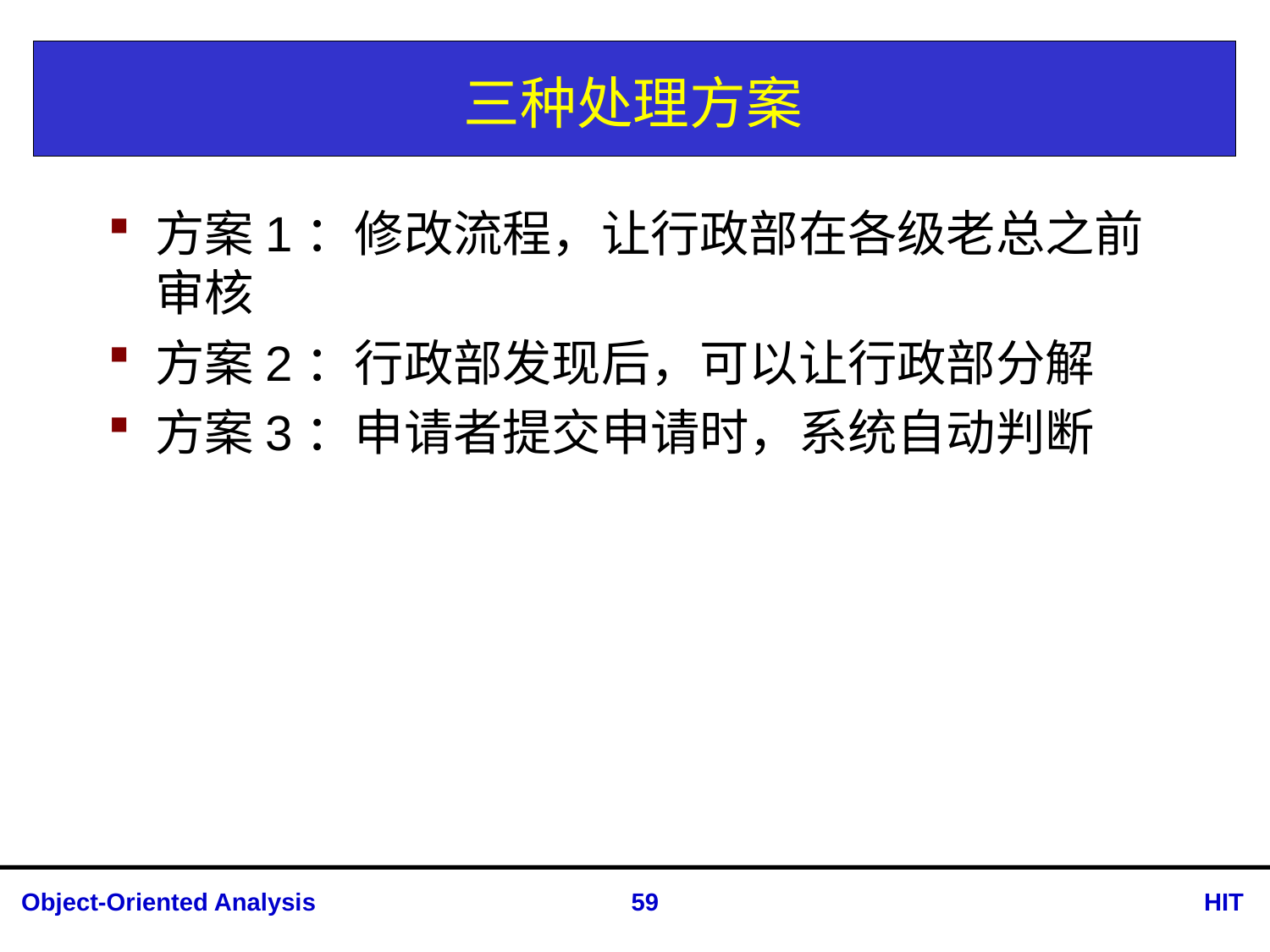

# 三种处理方案
方案1：修改流程，让行政部在各级老总之前审核
方案2：行政部发现后，可以让行政部分解
方案3：申请者提交申请时，系统自动判断